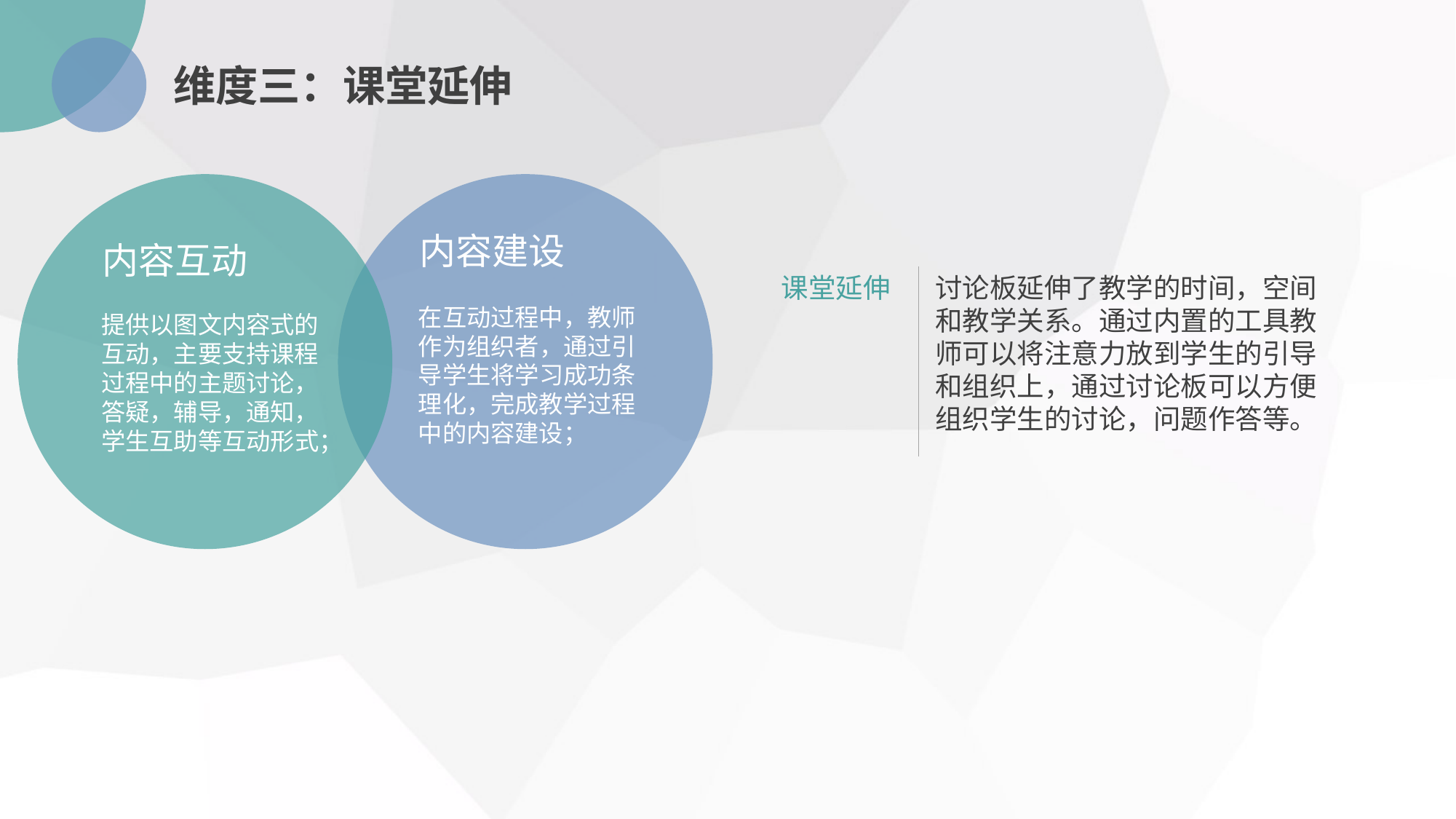

维度三：课堂延伸

内容建设
内容互动
提供以图文内容式的互动，主要支持课程过程中的主题讨论，答疑，辅导，通知，学生互助等互动形式；
课堂延伸
讨论板延伸了教学的时间，空间和教学关系。通过内置的工具教师可以将注意力放到学生的引导和组织上，通过讨论板可以方便组织学生的讨论，问题作答等。
在互动过程中，教师作为组织者，通过引导学生将学习成功条理化，完成教学过程中的内容建设；